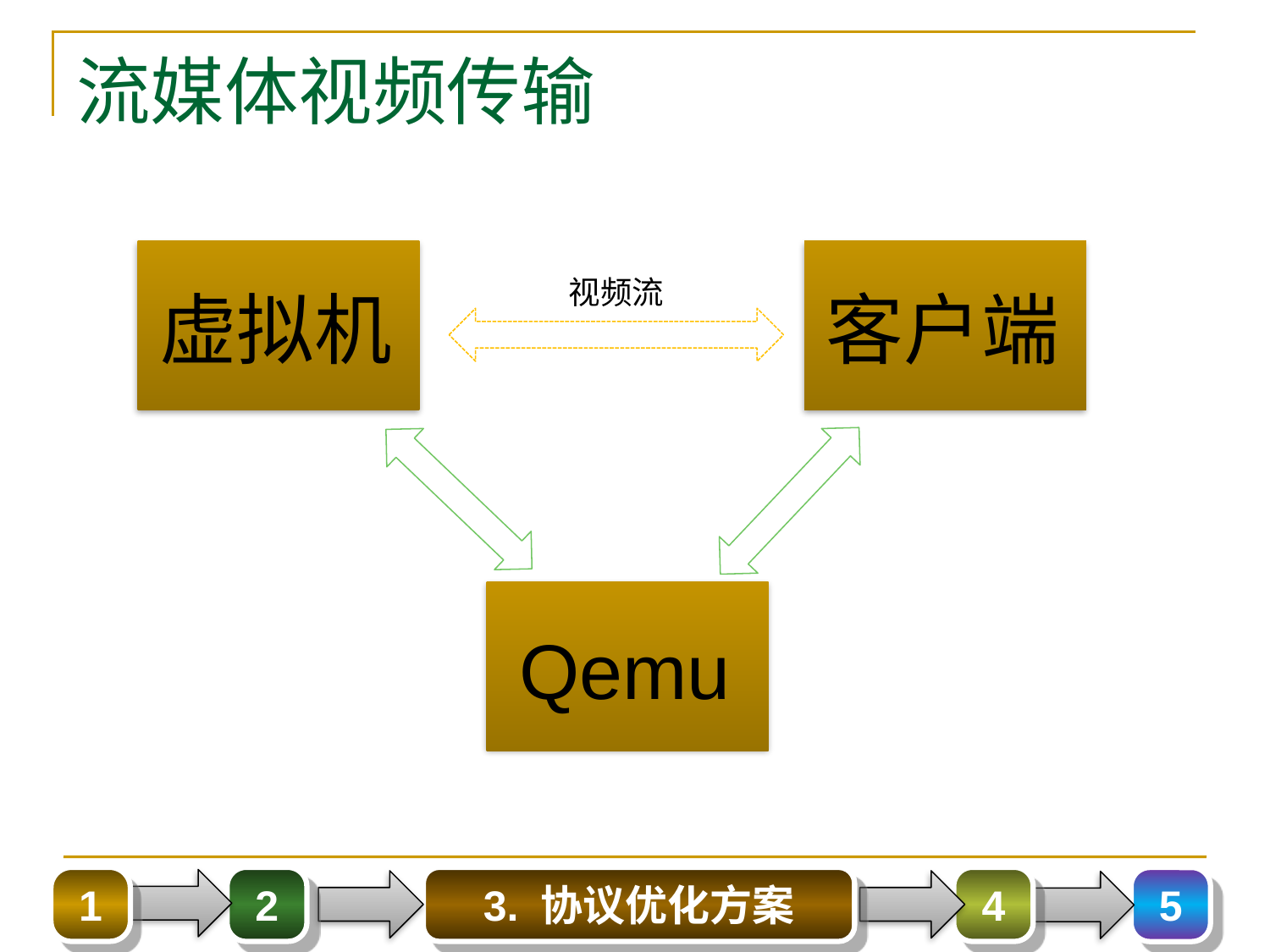

# 流媒体视频传输

视频流
虚拟机
客户端

Qemu
1
2
3. 协议优化方案
4
5